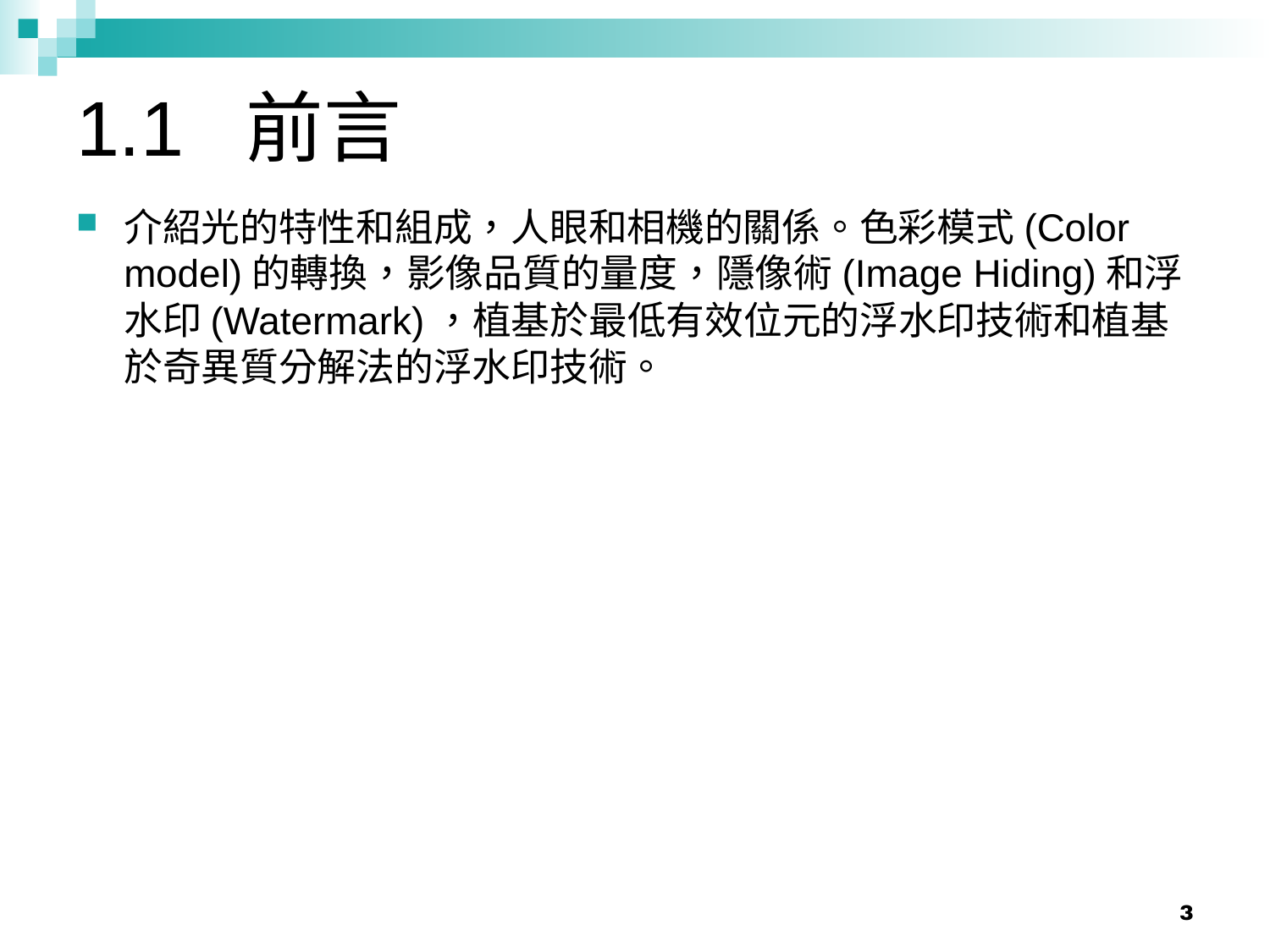

# 1.1  前言
介紹光的特性和組成，人眼和相機的關係。色彩模式(Color model)的轉換，影像品質的量度，隱像術(Image Hiding)和浮水印(Watermark)，植基於最低有效位元的浮水印技術和植基於奇異質分解法的浮水印技術。
3